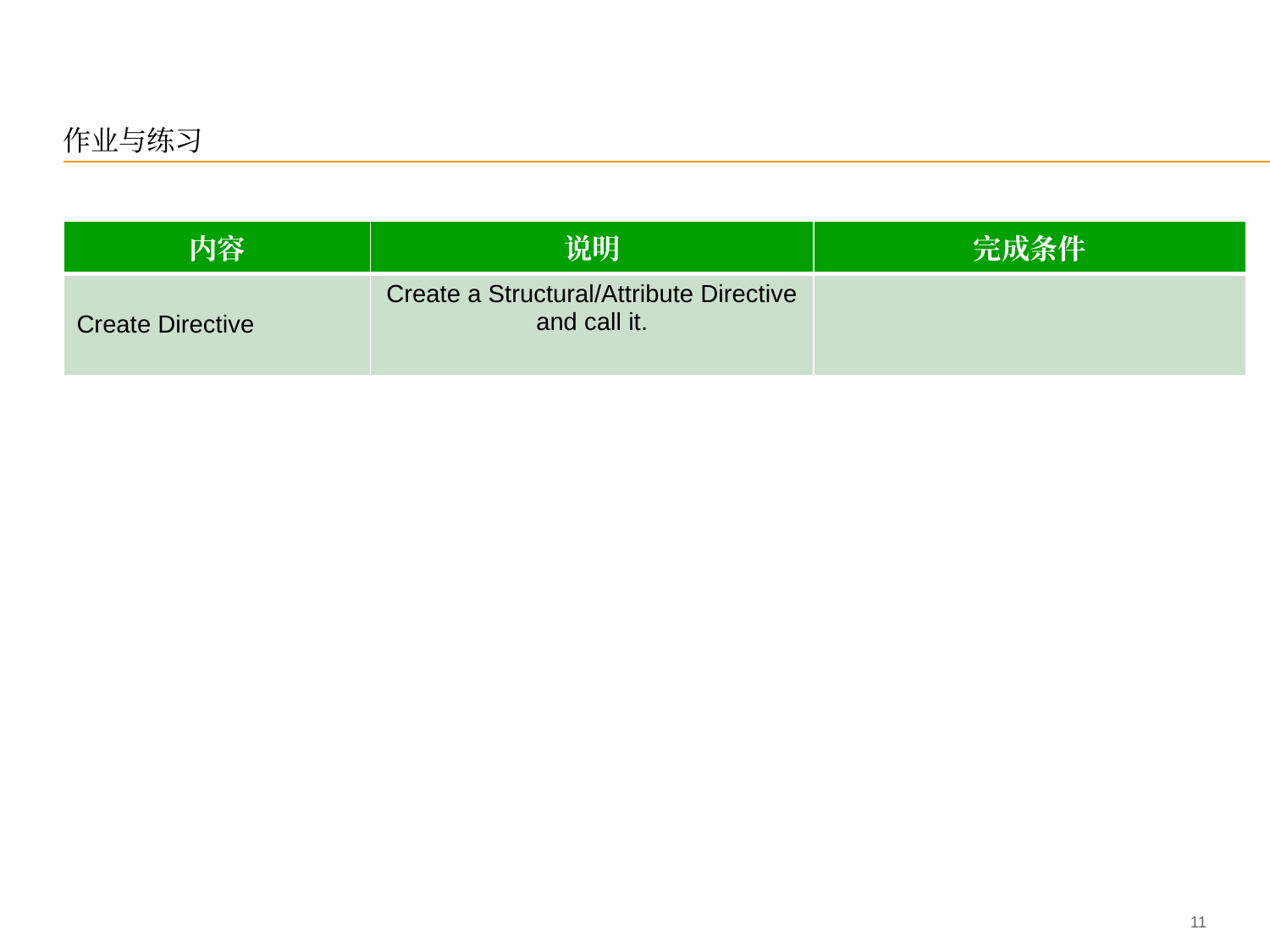

# 作业与练习
| 内容 | 说明 | 完成条件 |
| --- | --- | --- |
| Create Directive | Create a Structural/Attribute Directive and call it. |  |
11